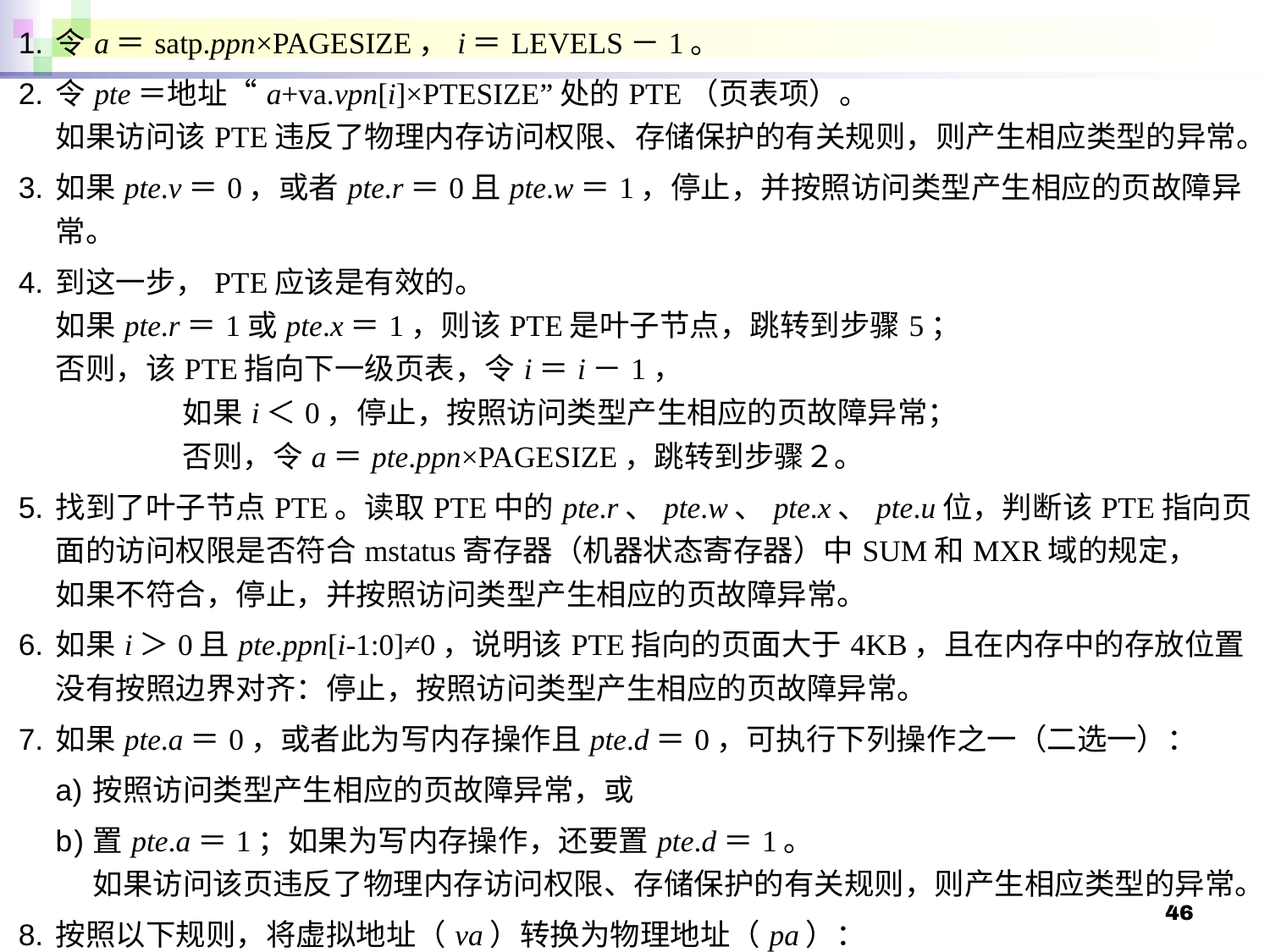

| 令a＝satp.ppn×PAGESIZE，i＝LEVELS－1。 令pte＝地址“a+va.vpn[i]×PTESIZE”处的PTE（页表项）。 如果访问该PTE违反了物理内存访问权限、存储保护的有关规则，则产生相应类型的异常。 如果pte.v＝0，或者pte.r＝0且pte.w＝1，停止，并按照访问类型产生相应的页故障异常。 到这一步，PTE应该是有效的。 如果pte.r＝1或pte.x＝1，则该PTE是叶子节点，跳转到步骤5； 否则，该PTE指向下一级页表，令i＝i－1， 如果i＜0，停止，按照访问类型产生相应的页故障异常； 否则，令a＝pte.ppn×PAGESIZE，跳转到步骤２。 找到了叶子节点PTE。读取PTE中的pte.r、pte.w、pte.x、pte.u位，判断该PTE指向页面的访问权限是否符合mstatus寄存器（机器状态寄存器）中SUM和MXR域的规定， 如果不符合，停止，并按照访问类型产生相应的页故障异常。 如果i＞0且pte.ppn[i-1:0]≠0，说明该PTE指向的页面大于4KB，且在内存中的存放位置没有按照边界对齐：停止，按照访问类型产生相应的页故障异常。 如果pte.a＝0，或者此为写内存操作且pte.d＝0，可执行下列操作之一（二选一）： 按照访问类型产生相应的页故障异常，或 置pte.a＝1；如果为写内存操作，还要置pte.d＝1。 如果访问该页违反了物理内存访问权限、存储保护的有关规则，则产生相应类型的异常。 按照以下规则，将虚拟地址（va）转换为物理地址（pa）： pa.页内地址＝va.页内地址。 如果i＞0，则访问的是大于4KB的页面，pa.ppn[i-1:0]＝va.vpn[i-1:0]。 比如Sv32情况下，要访问的是4MB的巨页（megapage），vpn[0]也是页内偏移的一部分。 从PTE中读取实页号：pa.ppn[LEVELS-1:i]＝pte.ppn[LEVELS-1:i]。 |
| --- |
46